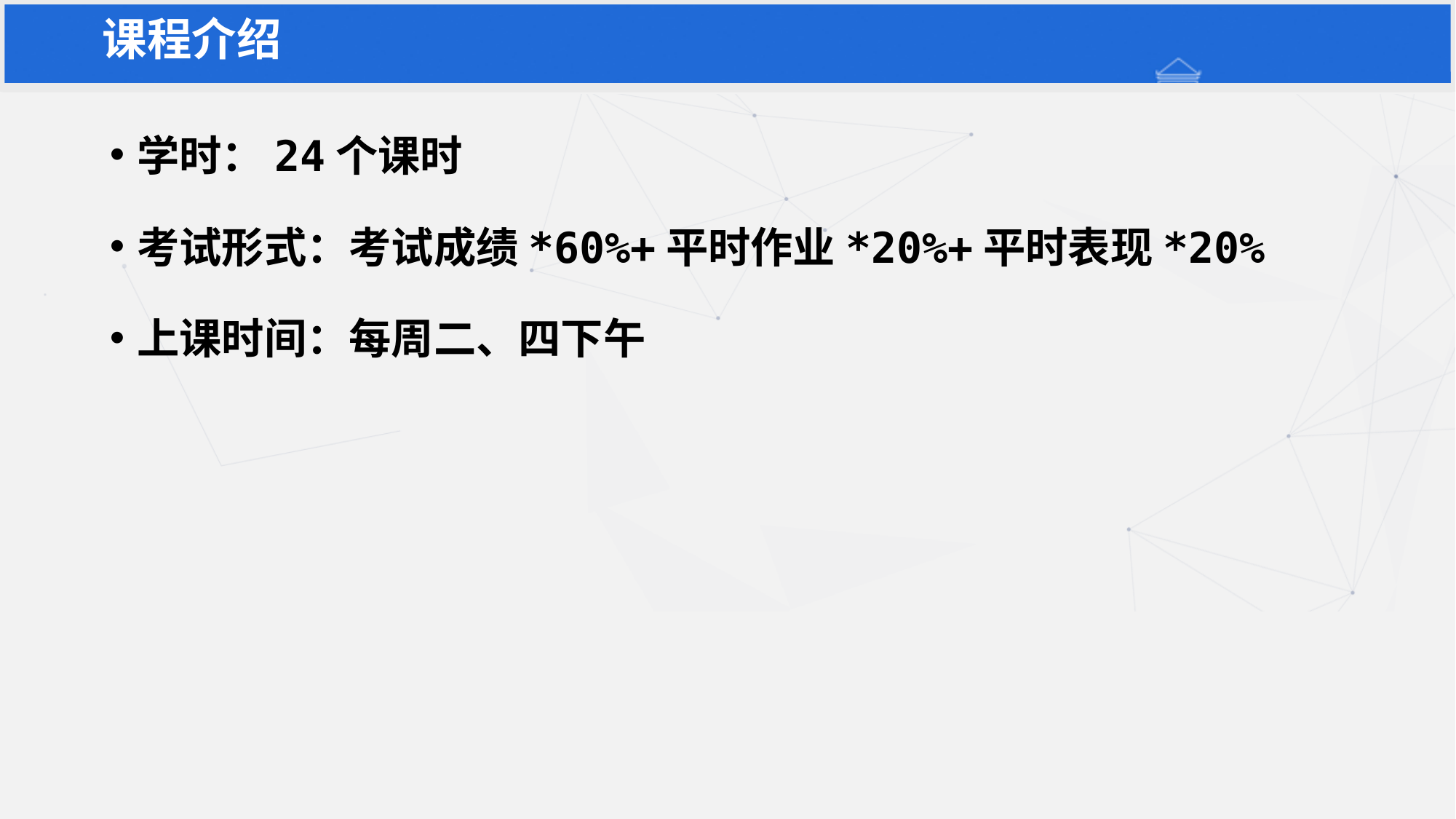

课程介绍
学时：24个课时
考试形式：考试成绩*60%+平时作业*20%+平时表现*20%
上课时间：每周二、四下午